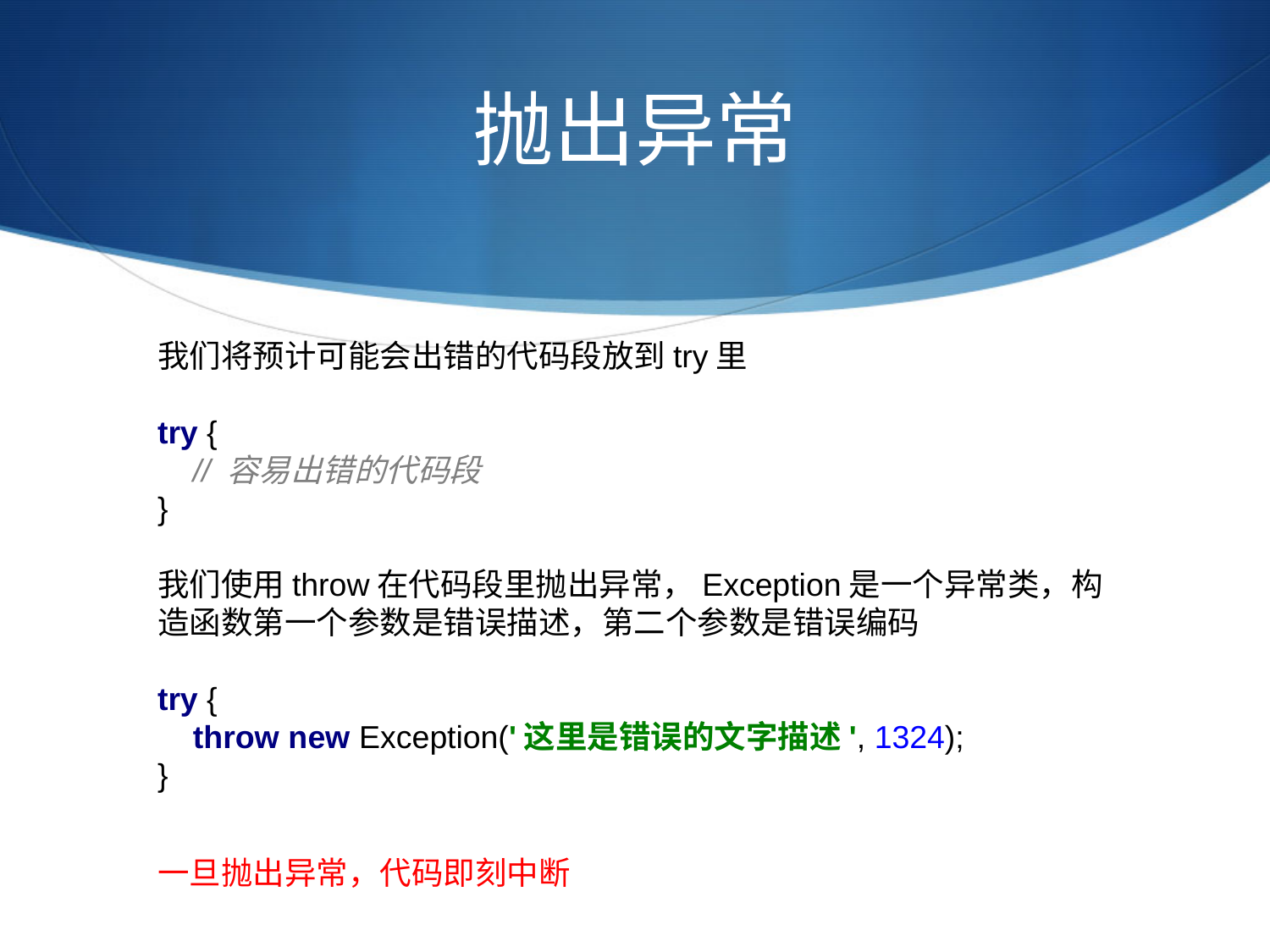

# 抛出异常
我们将预计可能会出错的代码段放到try里

try {
    // 容易出错的代码段
}

我们使用throw在代码段里抛出异常，Exception是一个异常类，构造函数第一个参数是错误描述，第二个参数是错误编码

try {
    throw new Exception('这里是错误的文字描述', 1324);
}
一旦抛出异常，代码即刻中断